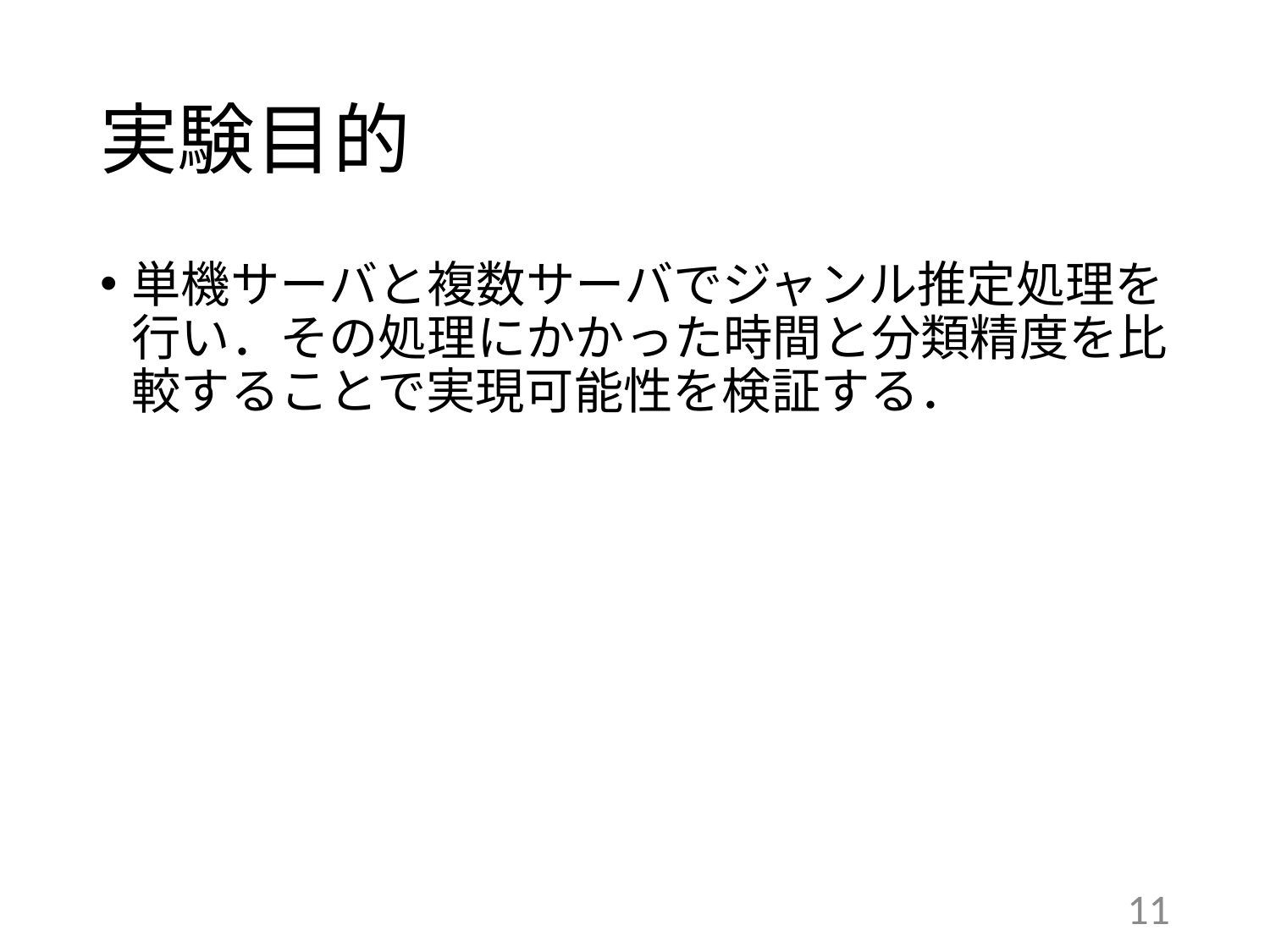

# 実験目的
単機サーバと複数サーバでジャンル推定処理を行い．その処理にかかった時間と分類精度を比較することで実現可能性を検証する．
11